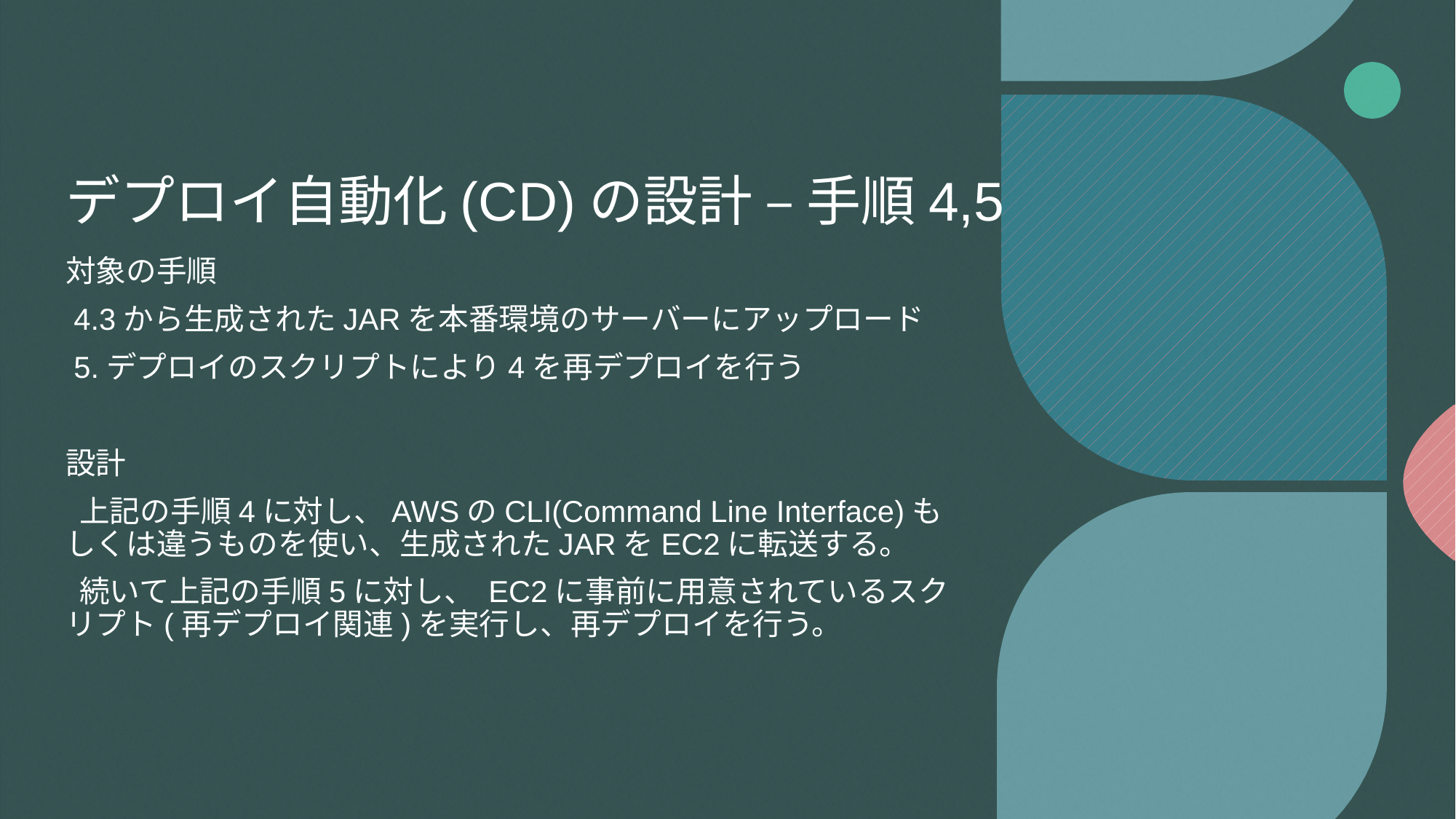

# デプロイ自動化(CD)の設計 – 手順4,5
対象の手順
 4.3から生成されたJARを本番環境のサーバーにアップロード
 5.デプロイのスクリプトにより4を再デプロイを行う

設計
 上記の手順4に対し、AWSのCLI(Command Line Interface)もしくは違うものを使い、生成されたJARをEC2に転送する。
 続いて上記の手順5に対し、 EC2に事前に用意されているスクリプト(再デプロイ関連)を実行し、再デプロイを行う。